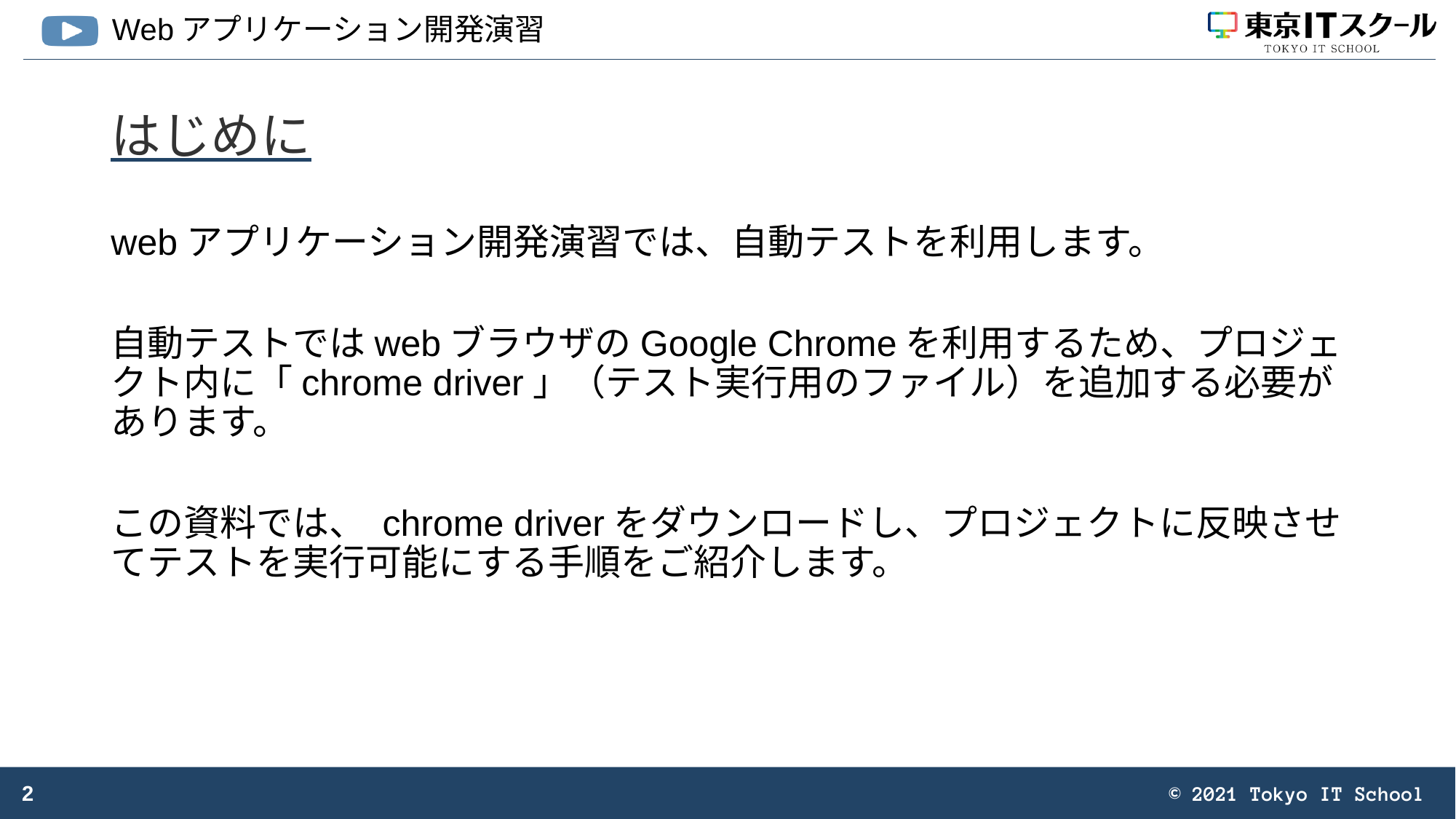

Webアプリケーション開発演習
研修ガイダンス
# はじめに
webアプリケーション開発演習では、自動テストを利用します。

自動テストではwebブラウザのGoogle Chromeを利用するため、プロジェクト内に「chrome driver」（テスト実行用のファイル）を追加する必要があります。

この資料では、 chrome driverをダウンロードし、プロジェクトに反映させてテストを実行可能にする手順をご紹介します。
2